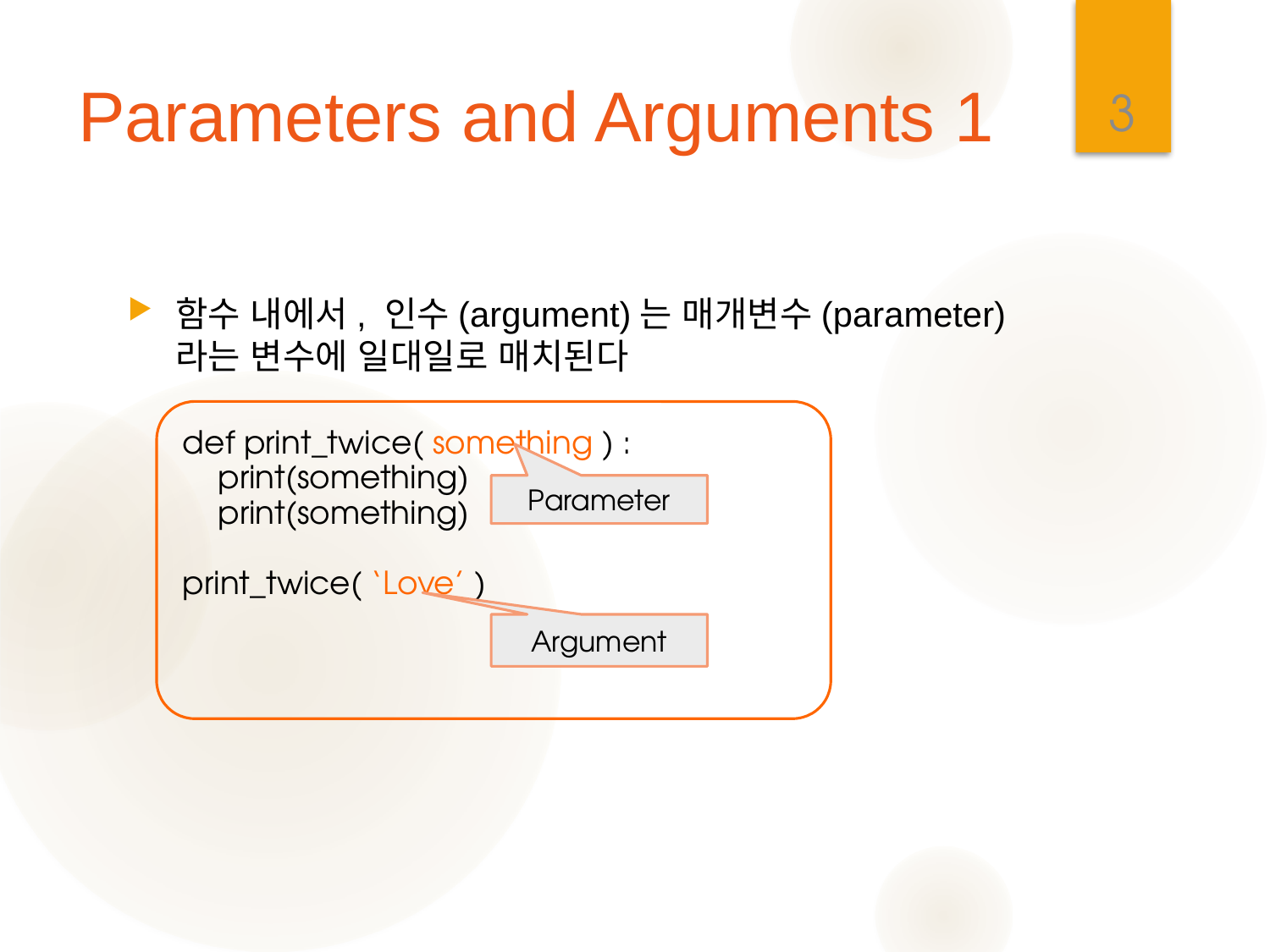

3
# Parameters and Arguments 1
함수 내에서, 인수(argument)는 매개변수(parameter)라는 변수에 일대일로 매치된다

def print_twice( something ) :
    print(something)
    print(something)

print_twice( ‘Love’ )
Parameter
Argument